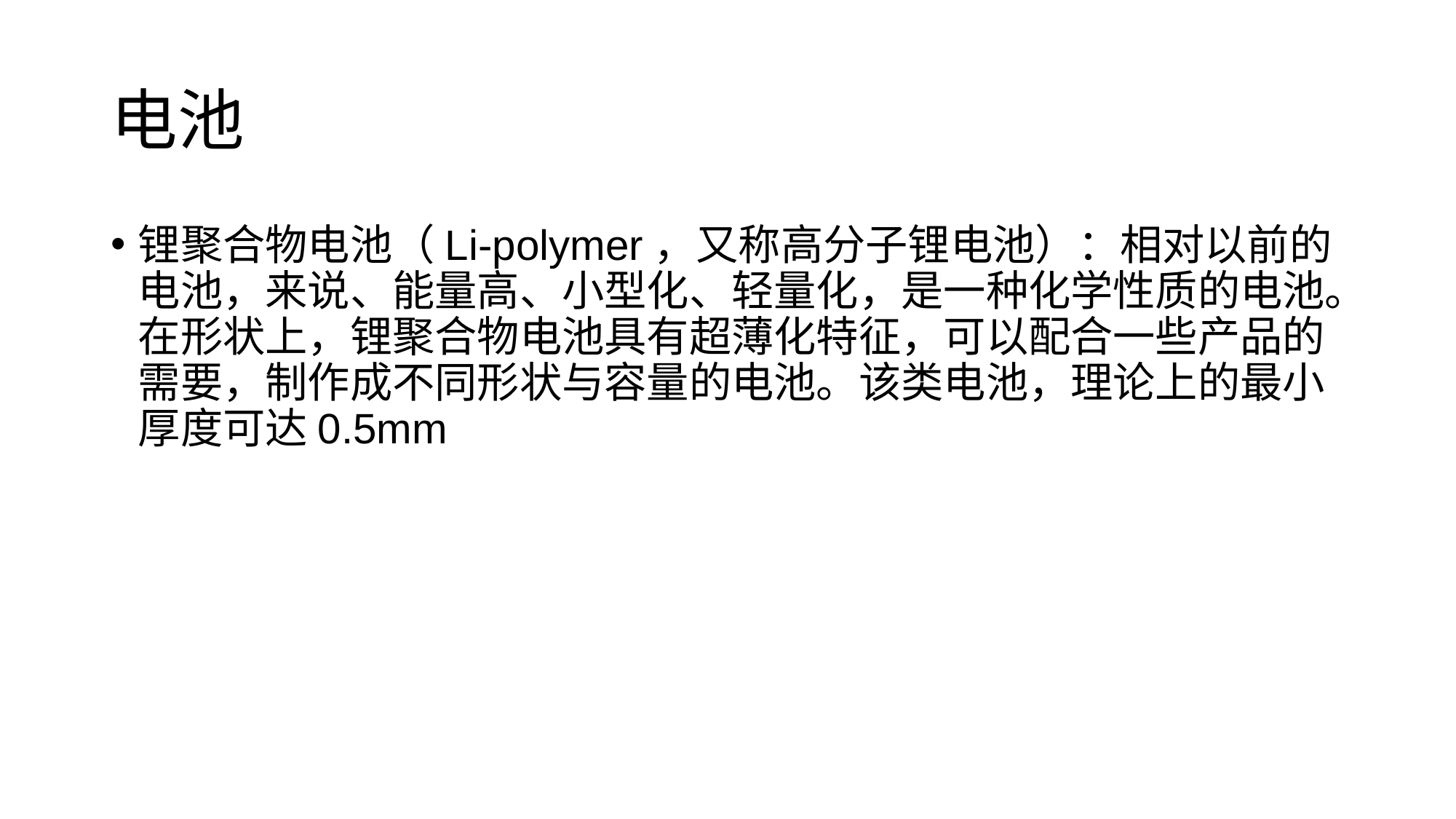

# 电池
锂聚合物电池（Li-polymer，又称高分子锂电池）：相对以前的电池，来说、能量高、小型化、轻量化，是一种化学性质的电池。在形状上，锂聚合物电池具有超薄化特征，可以配合一些产品的需要，制作成不同形状与容量的电池。该类电池，理论上的最小厚度可达0.5mm